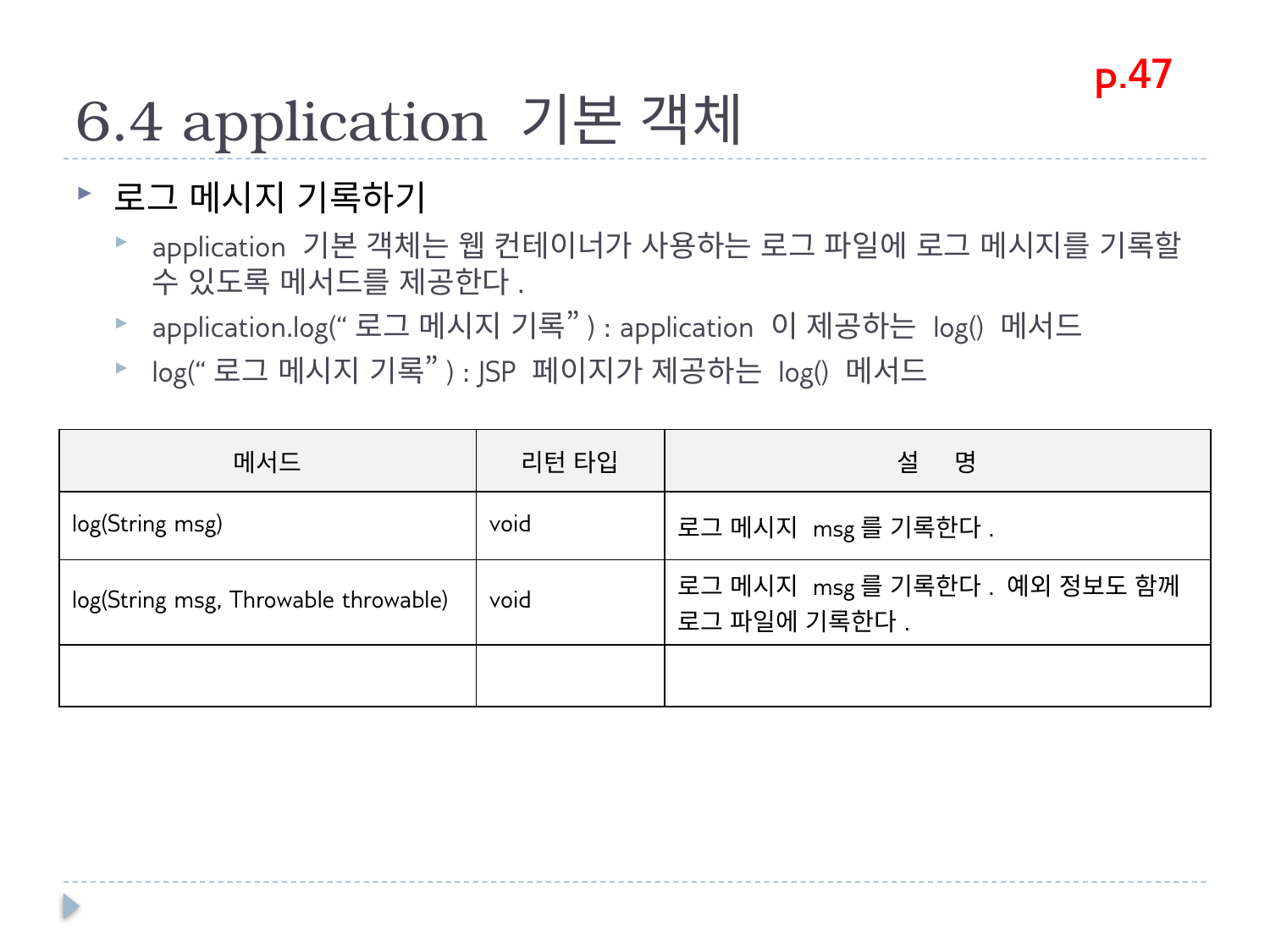

# 6.4 application 기본 객체
p.47
로그 메시지 기록하기
application 기본 객체는 웹 컨테이너가 사용하는 로그 파일에 로그 메시지를 기록할 수 있도록 메서드를 제공한다.
application.log(“로그 메시지 기록”) : application 이 제공하는 log() 메서드
log(“로그 메시지 기록”) : JSP 페이지가 제공하는 log() 메서드
| 메서드 | 리턴 타입 | 설 명 |
| --- | --- | --- |
| log(String msg) | void | 로그 메시지 msg를 기록한다. |
| log(String msg, Throwable throwable) | void | 로그 메시지 msg를 기록한다. 예외 정보도 함께 로그 파일에 기록한다. |
|  |  |  |